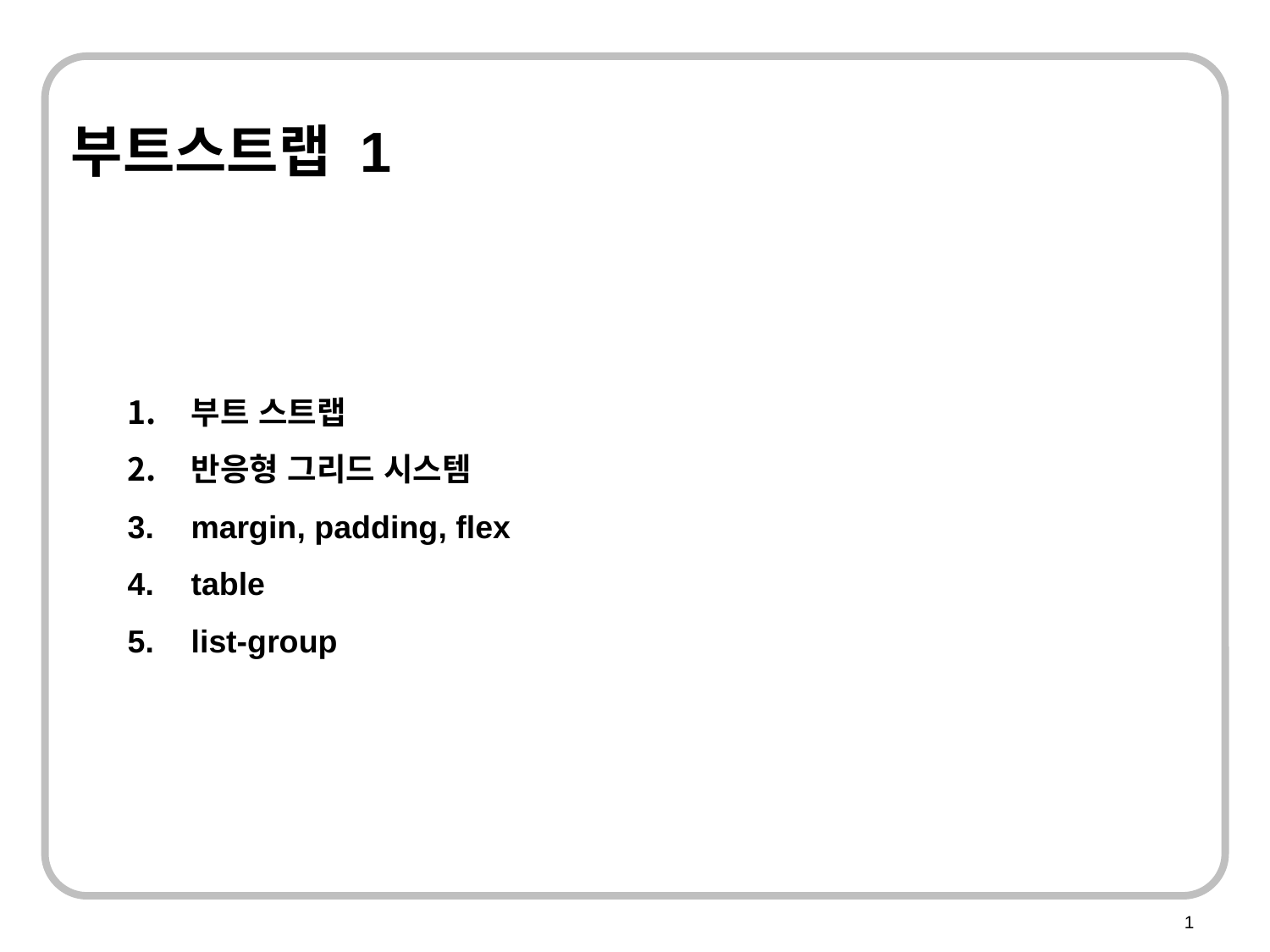

부트스트랩 1
부트 스트랩
반응형 그리드 시스템
margin, padding, flex
table
list-group
1